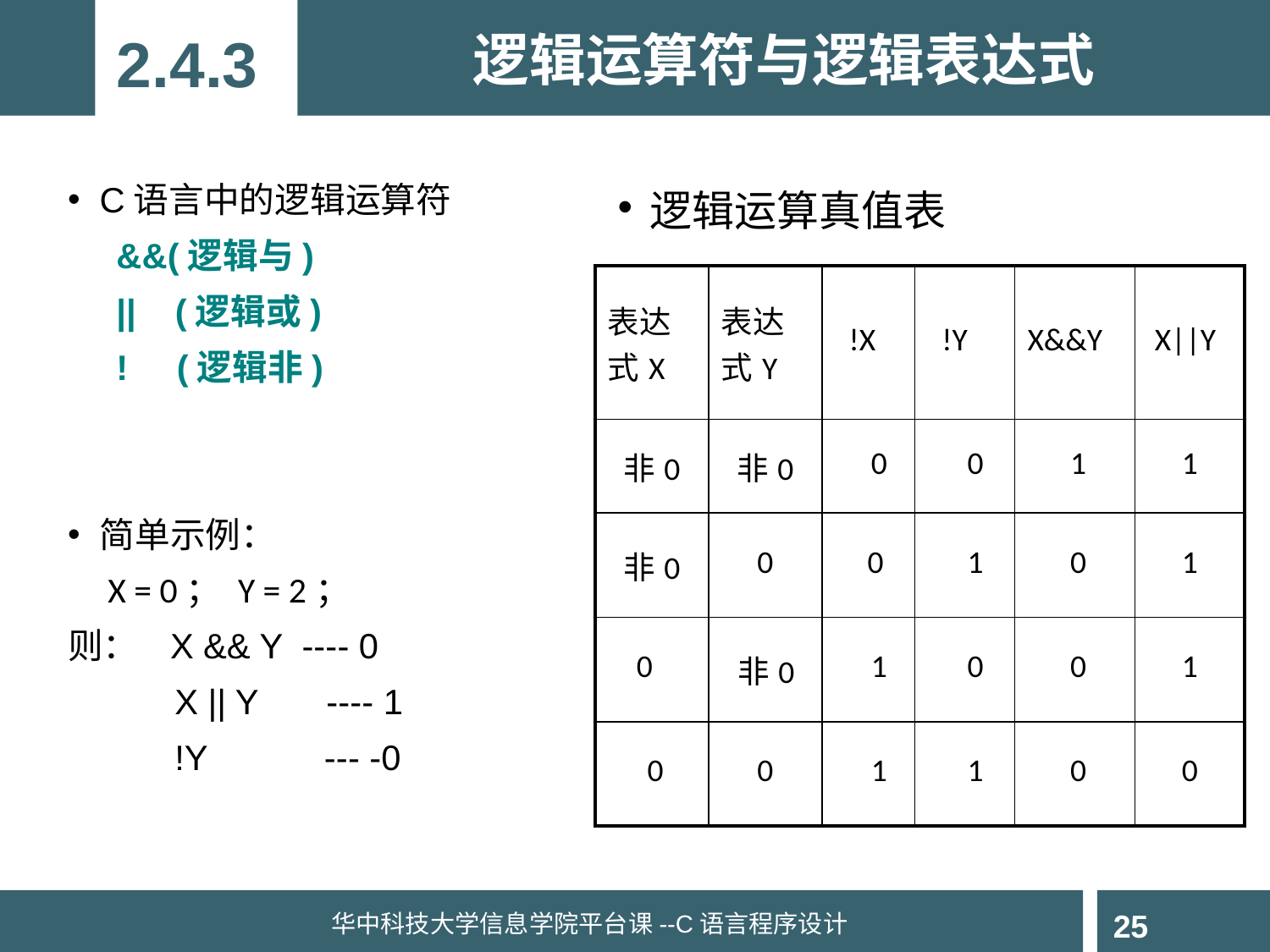

逻辑运算符与逻辑表达式
2.4.3
C语言中的逻辑运算符
     &&(逻辑与)
     ||    (逻辑或)
     !     (逻辑非)

简单示例：
     X = 0； Y = 2；
则：   X && Y  ---- 0
           X || Y       ---- 1
           !Y            --- -0
逻辑运算真值表
| 表达式X | 表达式Y | !X | !Y | X&&Y | X||Y |
| --- | --- | --- | --- | --- | --- |
| 非0 | 非0 | 0 | 0 | 1 | 1 |
| 非0 | 0 | 0 | 1 | 0 | 1 |
| 0 | 非0 | 1 | 0 | 0 | 1 |
| 0 | 0 | 1 | 1 | 0 | 0 |